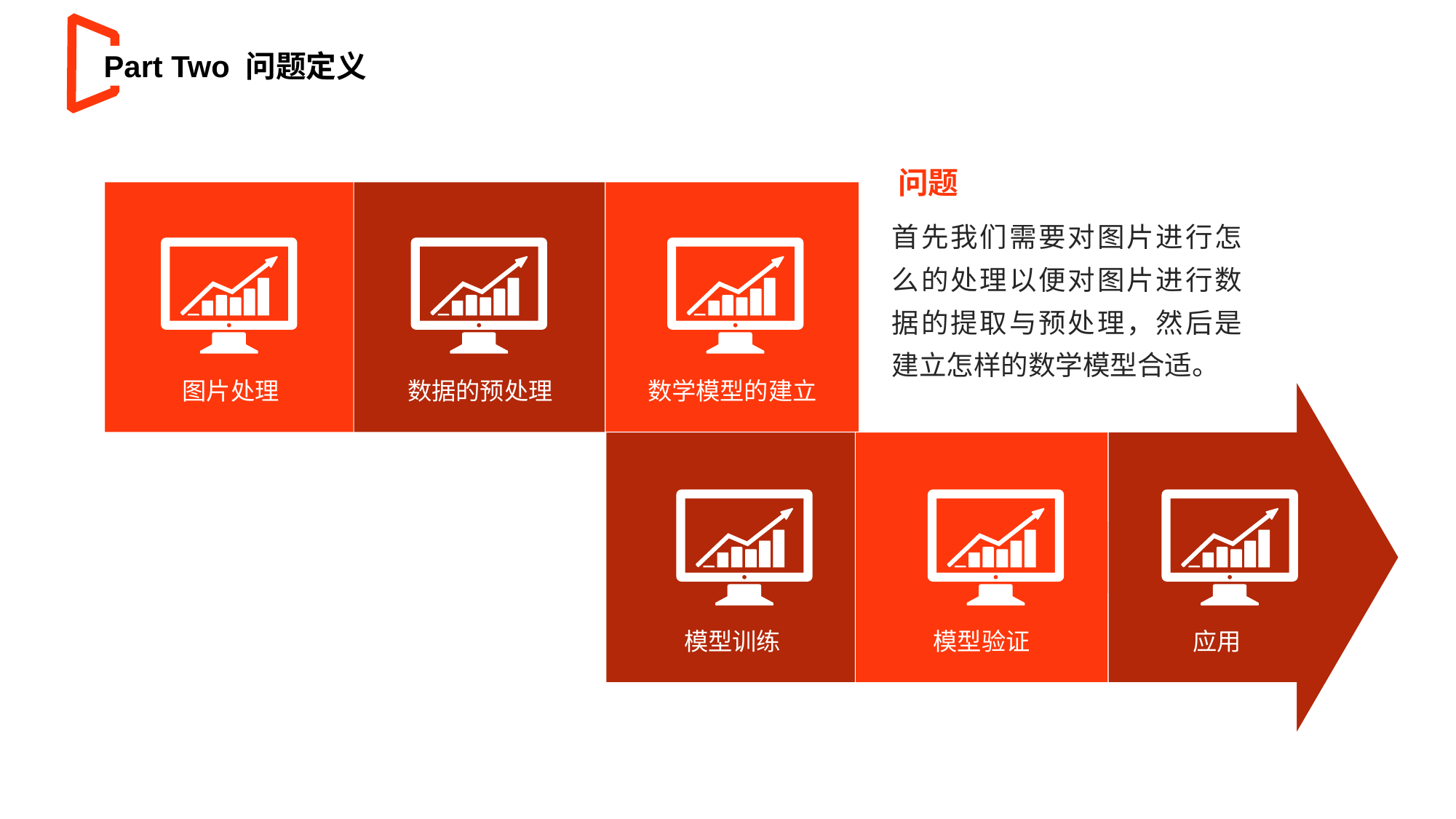

Part Two 问题定义
问题
数学模型的建立

图片处理

数据的预处理

首先我们需要对图片进行怎么的处理以便对图片进行数据的提取与预处理，然后是建立怎样的数学模型合适。
应用

模型训练

模型验证